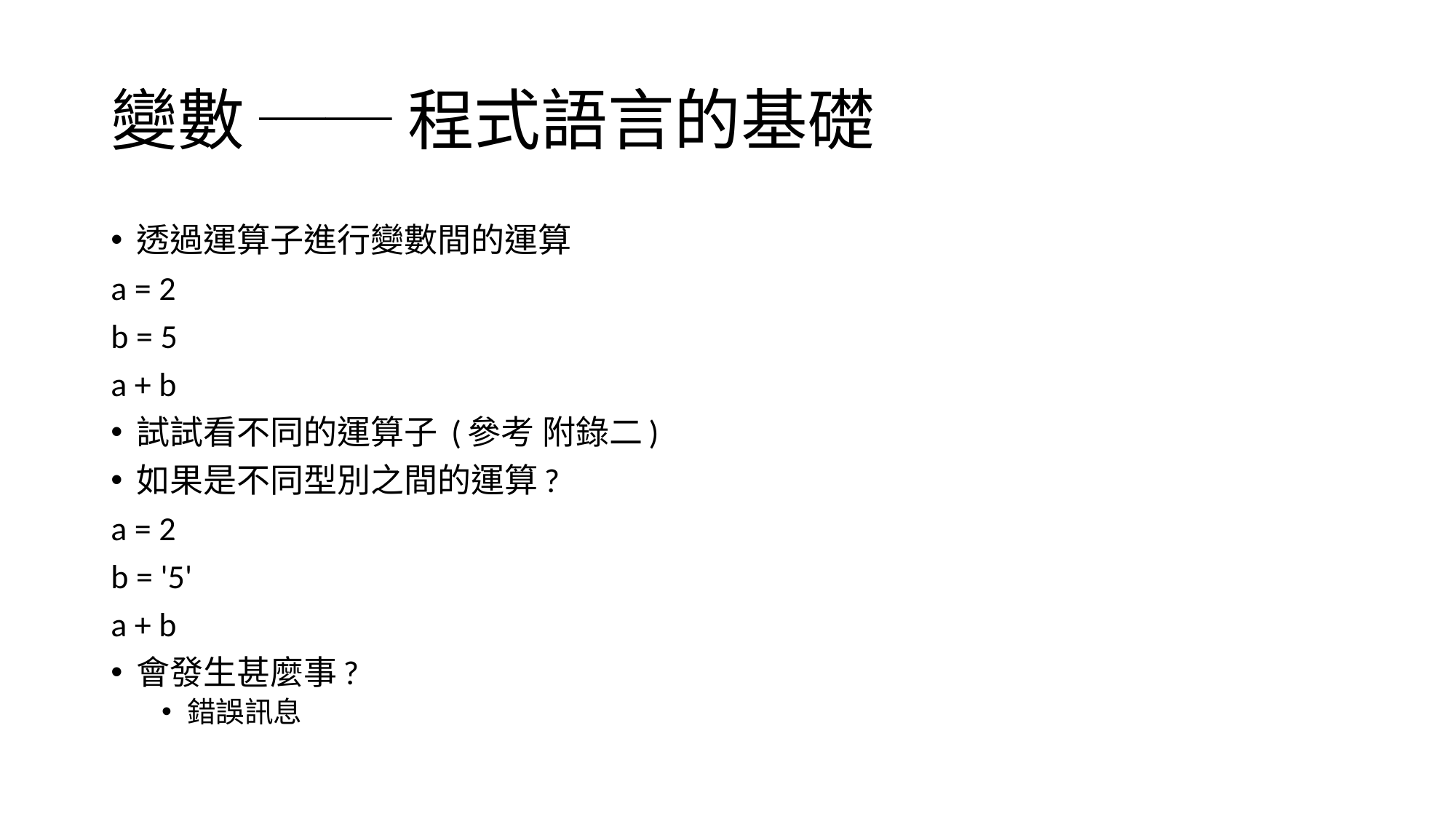

# 變數 ── 程式語言的基礎
透過運算子進行變數間的運算
a = 2
b = 5
a + b
試試看不同的運算子 (參考 附錄二)
如果是不同型別之間的運算?
a = 2
b = '5'
a + b
會發生甚麼事?
錯誤訊息